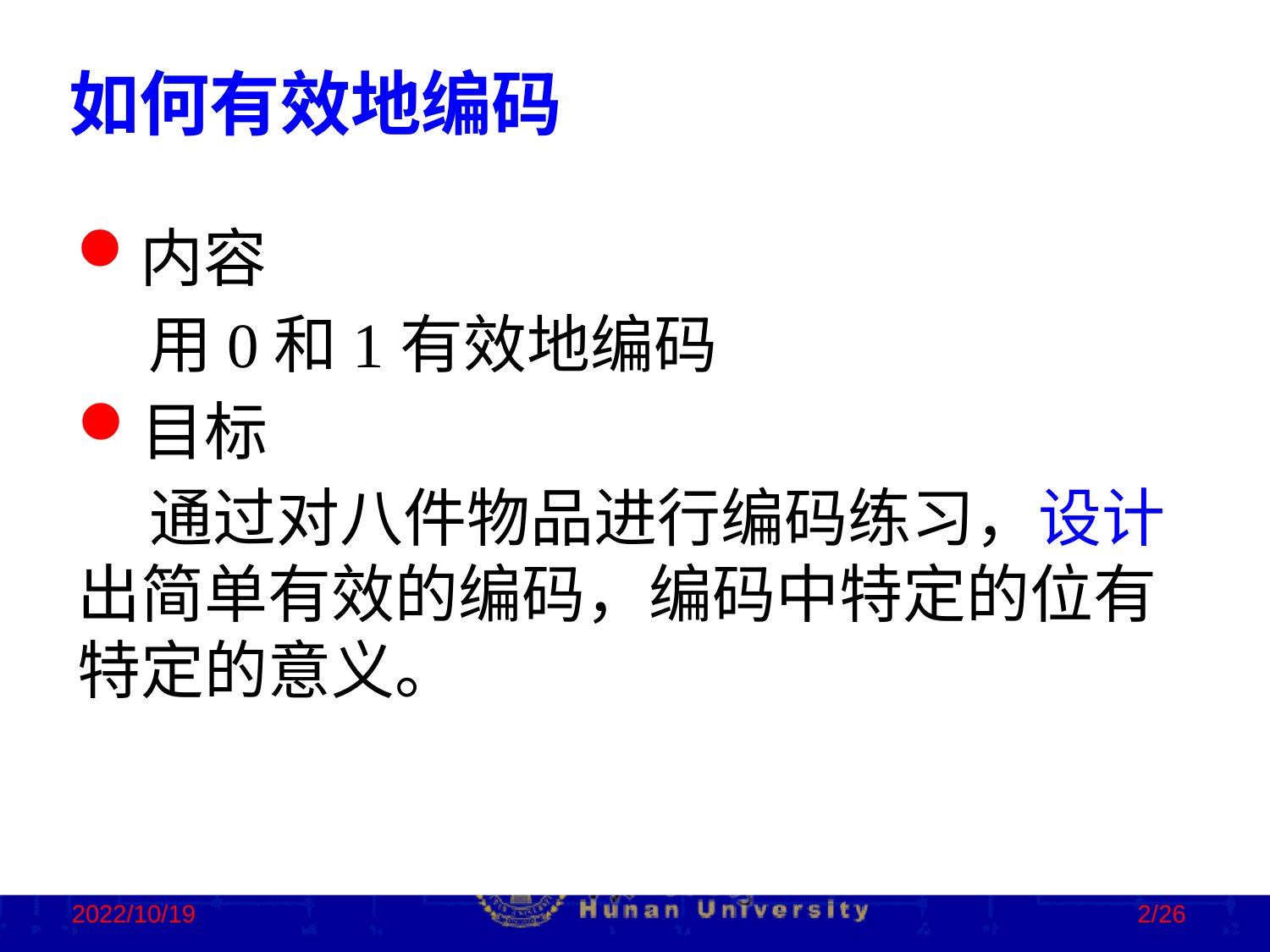

如何有效地编码
内容
    用0和1有效地编码
目标
    通过对八件物品进行编码练习，设计出简单有效的编码，编码中特定的位有特定的意义。
2022/10/19
2/26